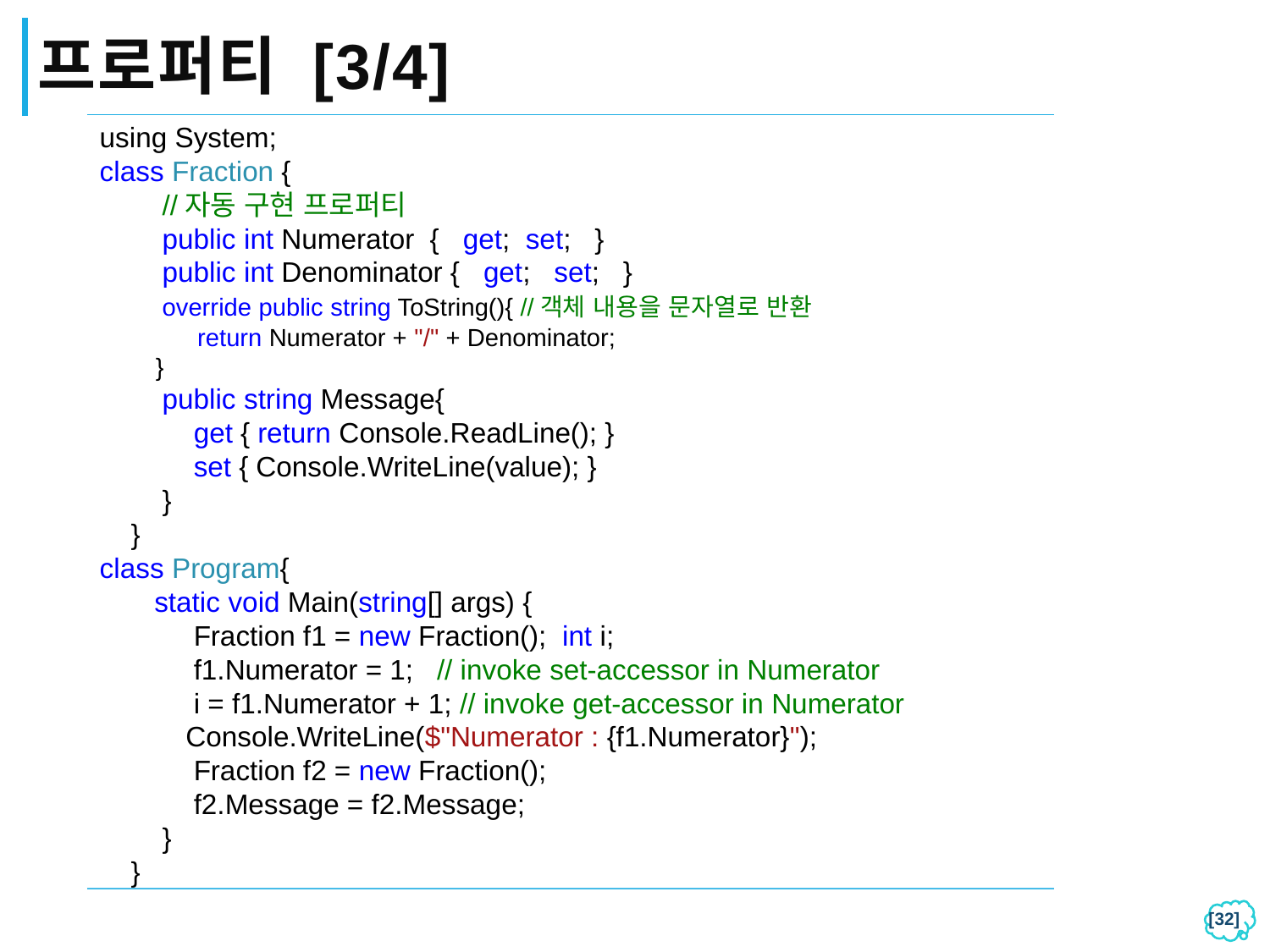

# 프로퍼티 [3/4]
| using System; class Fraction { private int numerator; private int denominator; public int Numerator { get { return numerator; } set { numerator = value; } //value는 예약된 키워드 } public int Denominator { get { return denominator; } set { denominator = value; } } override public string ToString() { return (numerator + "/" + denominator); } } class PropertyApp { public static void Main() { Fraction f = new Fraction(); int i; f.Numerator = 1; // invoke set-accessor in Numerator i = f.Numerator+1; // invoke get-accessor in Numerator f.Denominator = i; // invoke set-accessor in Denominator Console.WriteLine(f.ToString()); } } |
| --- |
using System;
class Fraction {
        //자동 구현 프로퍼티
        public int Numerator  {   get;  set;   }
        public int Denominator {   get;   set;   }
        override public string ToString(){ //객체 내용을 문자열로 반환
              return Numerator + "/" + Denominator;
        }
        public string Message{
            get { return Console.ReadLine(); }
            set { Console.WriteLine(value); }
        }
    }
class Program{
       static void Main(string[] args) {
            Fraction f1 = new Fraction();  int i;
            f1.Numerator = 1;   // invoke set-accessor in Numerator
            i = f1.Numerator + 1; // invoke get-accessor in Numerator
           Console.WriteLine($"Numerator : {f1.Numerator}");
            Fraction f2 = new Fraction();
            f2.Message = f2.Message;
        }
    }
| 실행 결과 : 1/2 |
| --- |
[32]